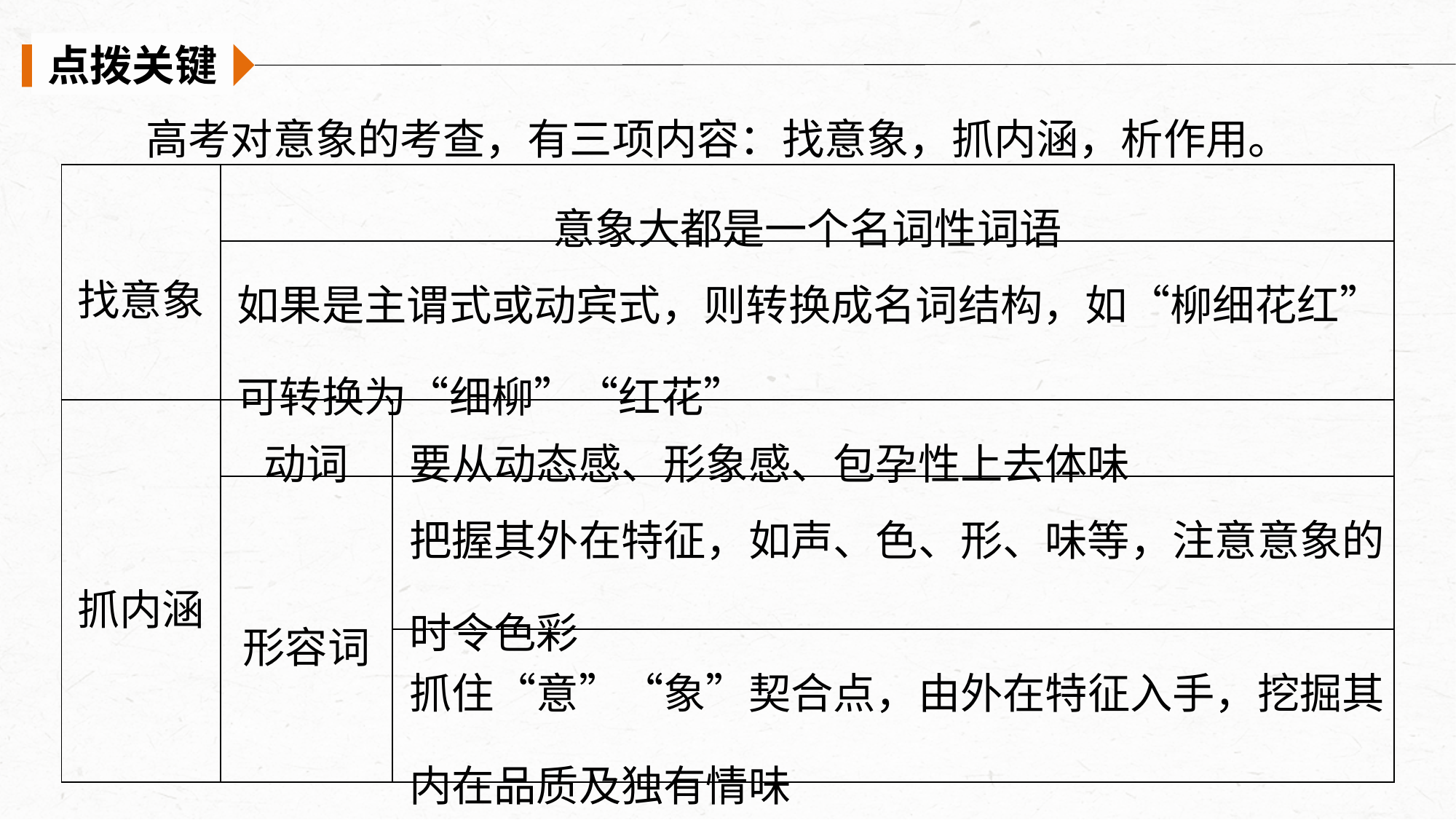

点拨关键

高考对意象的考查，有三项内容：找意象，抓内涵，析作用。
| 找意象 | 意象大都是一个名词性词语 |  |
| --- | --- | --- |
|  | 如果是主谓式或动宾式，则转换成名词结构，如“柳细花红”可转换为“细柳”“红花” |  |
| 抓内涵 | 动词 | 要从动态感、形象感、包孕性上去体味 |
|  | 形容词 | 把握其外在特征，如声、色、形、味等，注意意象的时令色彩 |
|  |  | 抓住“意”“象”契合点，由外在特征入手，挖掘其内在品质及独有情味 |